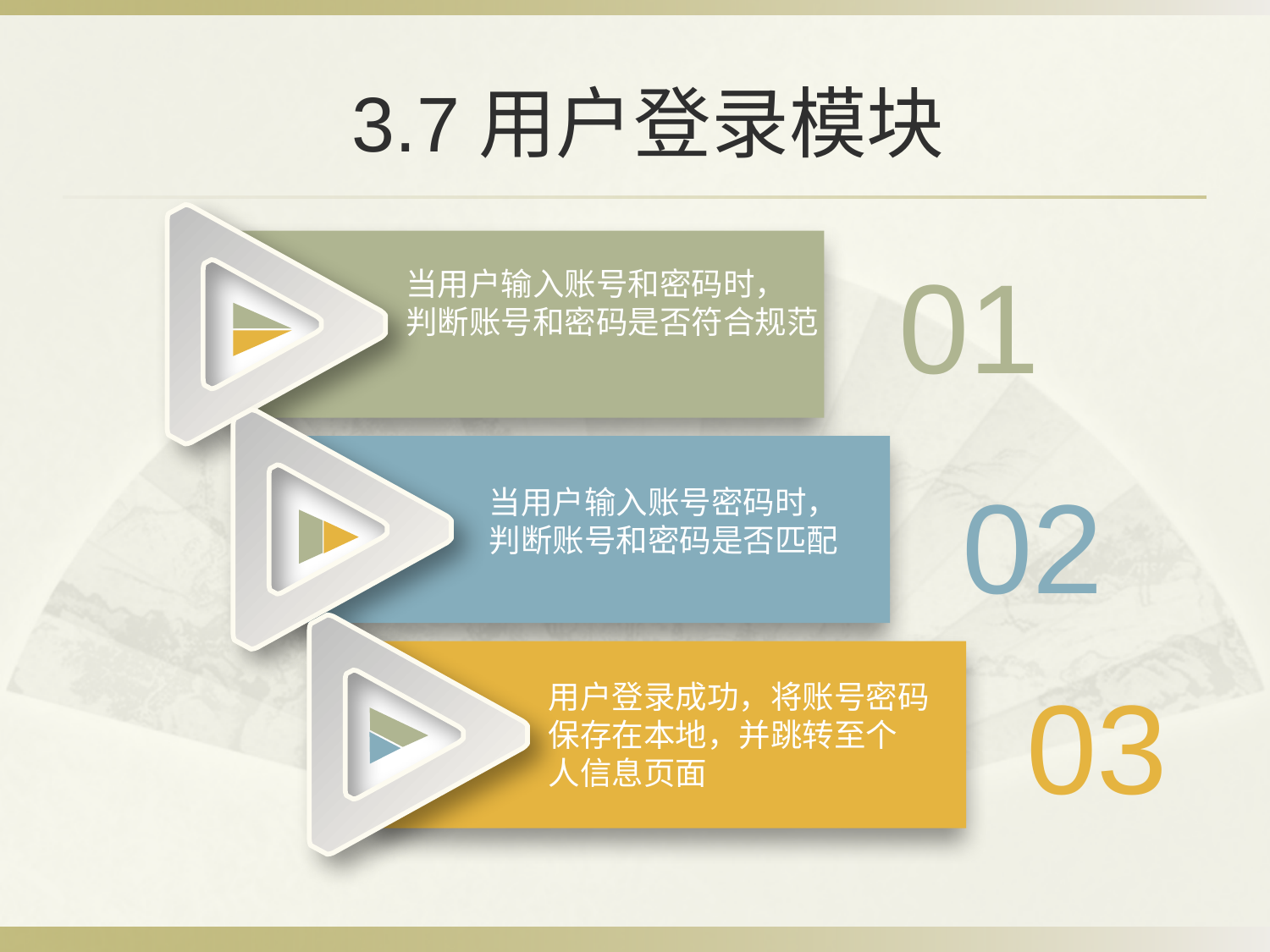

# 3.7用户登录模块

01

当用户输入账号和密码时，
判断账号和密码是否符合规范

02
当用户输入账号密码时，
判断账号和密码是否匹配

03
用户登录成功，将账号密码
保存在本地，并跳转至个
人信息页面